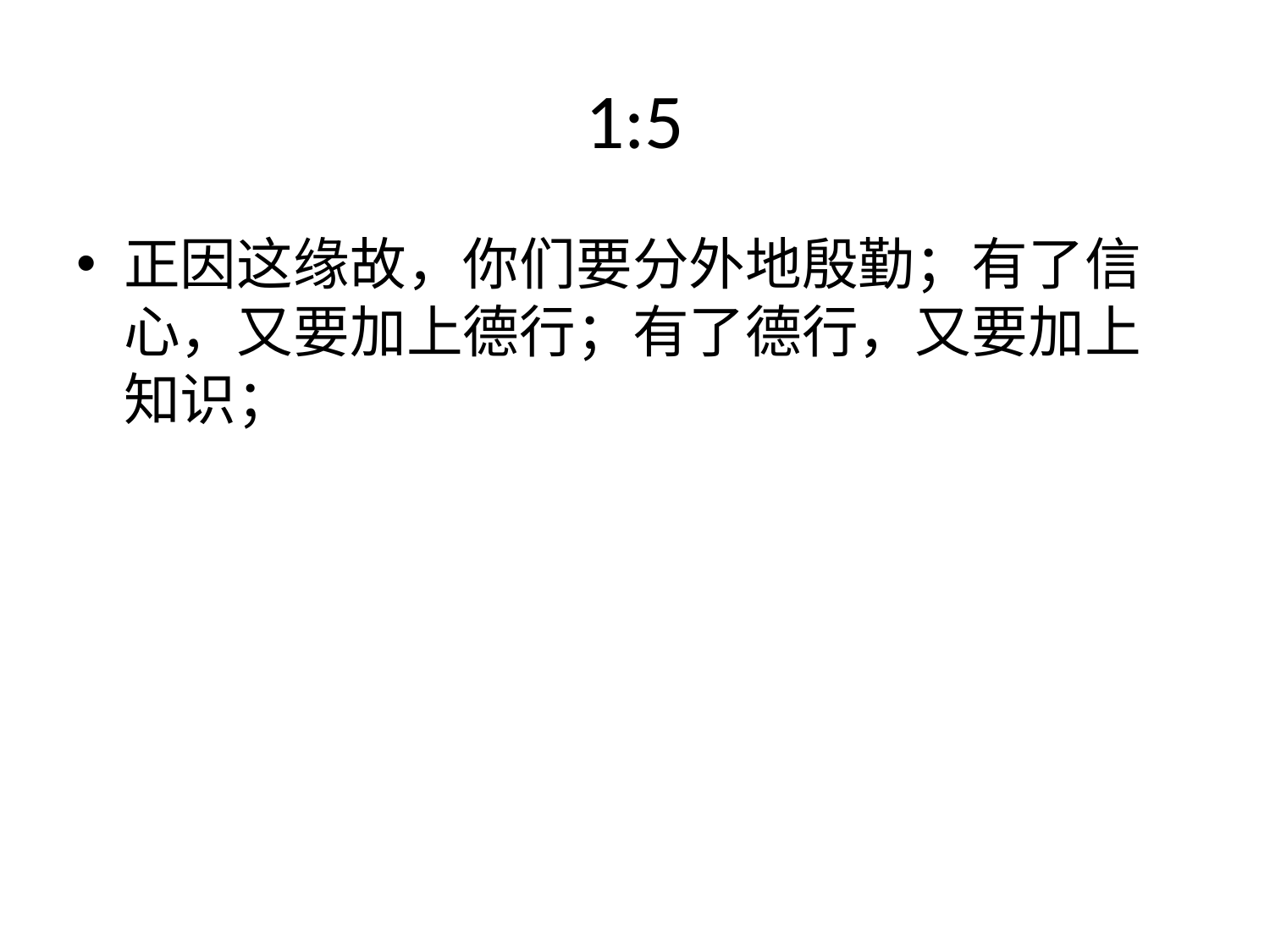

# 1:5
正因这缘故，你们要分外地殷勤；有了信心，又要加上德行；有了德行，又要加上知识；